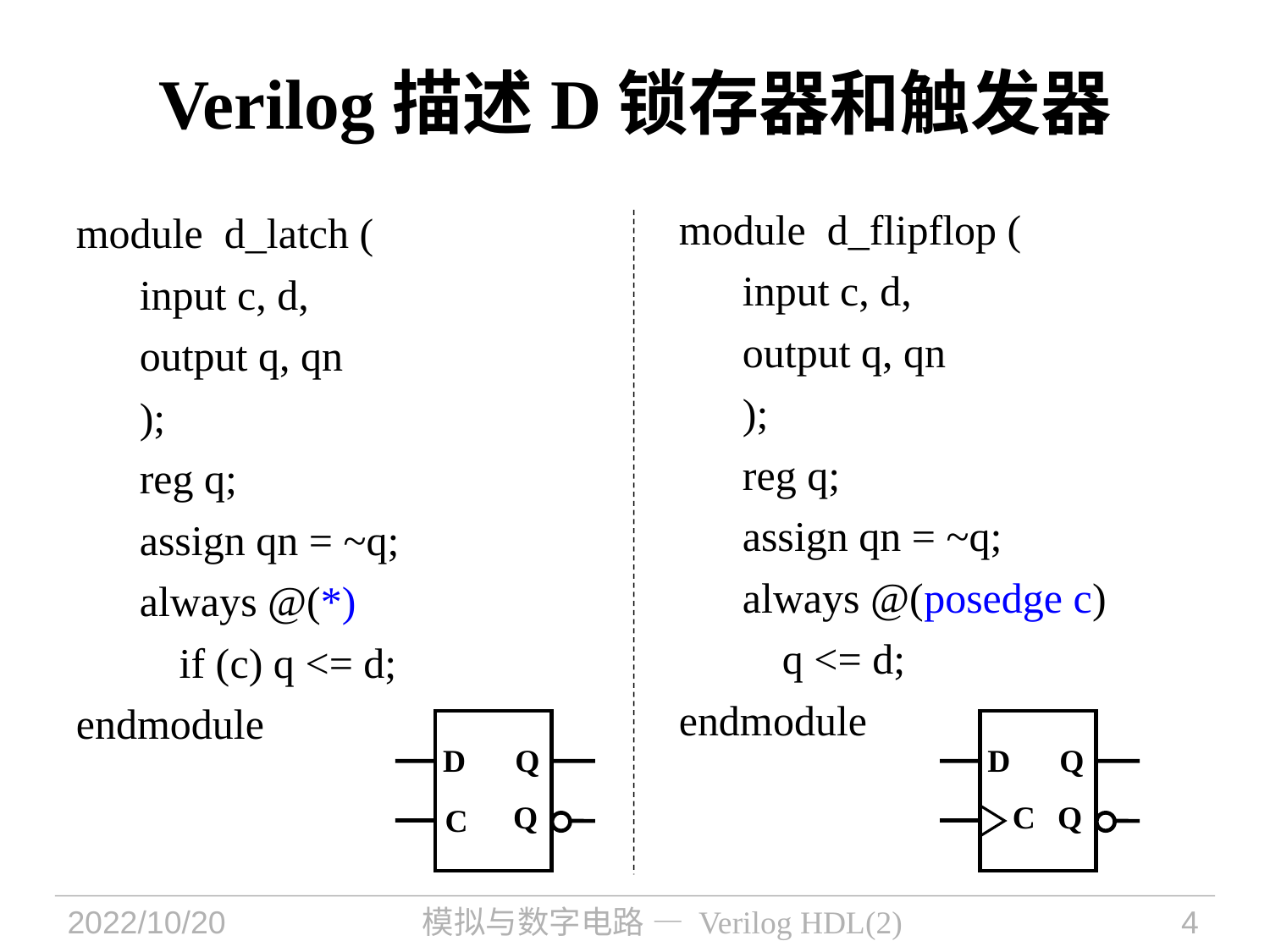

Verilog描述D锁存器和触发器
module  d_flipflop (
input c, d,
output q, qn
);
reg q;
assign qn = ~q;
always @(posedge c)
	q <= d;
endmodule
module  d_latch (
input c, d,
output q, qn
);
reg q;
assign qn = ~q;
always @(*)
	if (c) q <= d;
endmodule

D
Q

Q
C

D
Q

C
Q

2022/10/20
模拟与数字电路 — Verilog HDL(2)
4